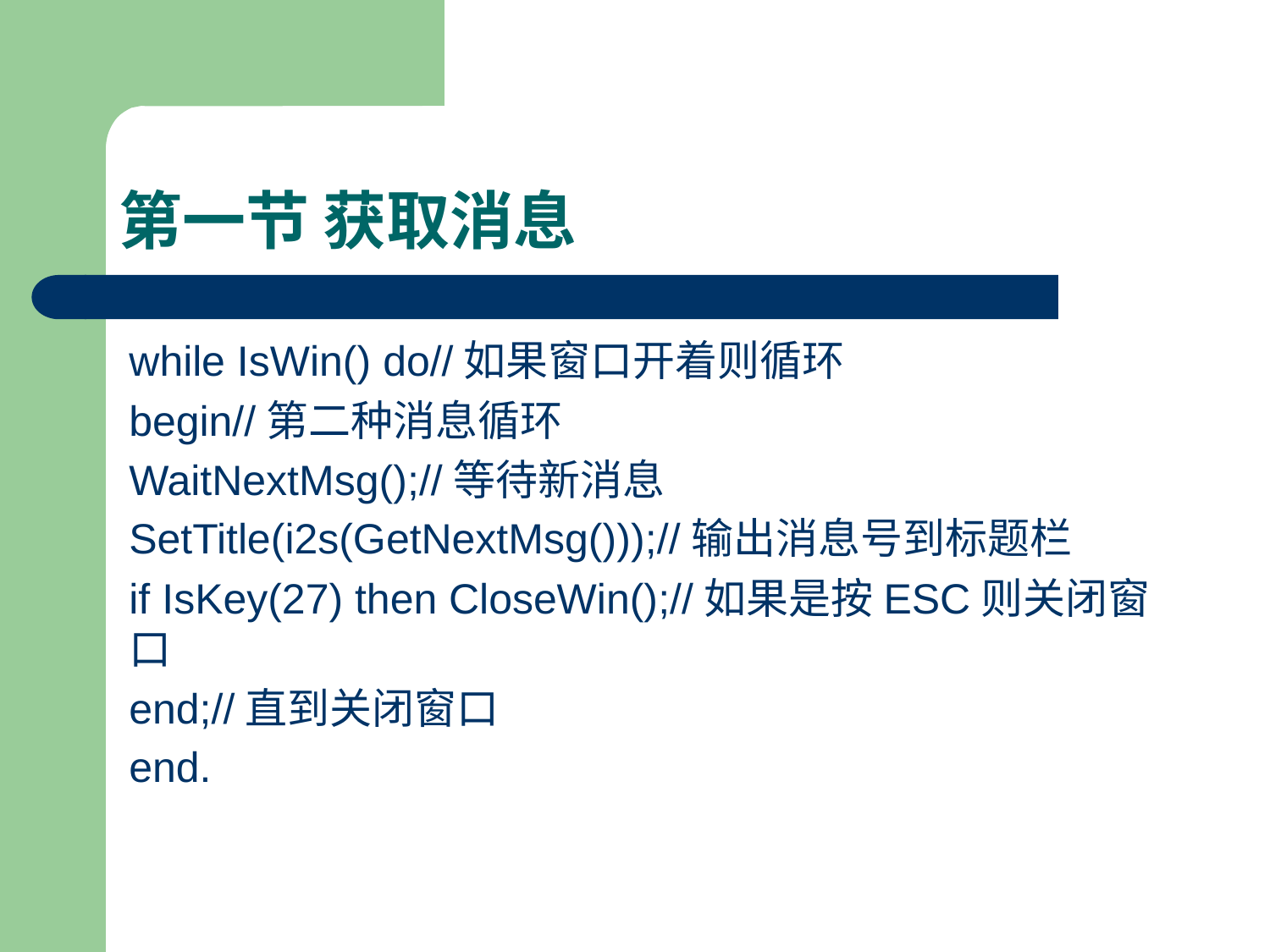

# 第一节 获取消息
while IsWin() do//如果窗口开着则循环
begin//第二种消息循环
WaitNextMsg();//等待新消息
SetTitle(i2s(GetNextMsg()));//输出消息号到标题栏
if IsKey(27) then CloseWin();//如果是按ESC则关闭窗口
end;//直到关闭窗口
end.